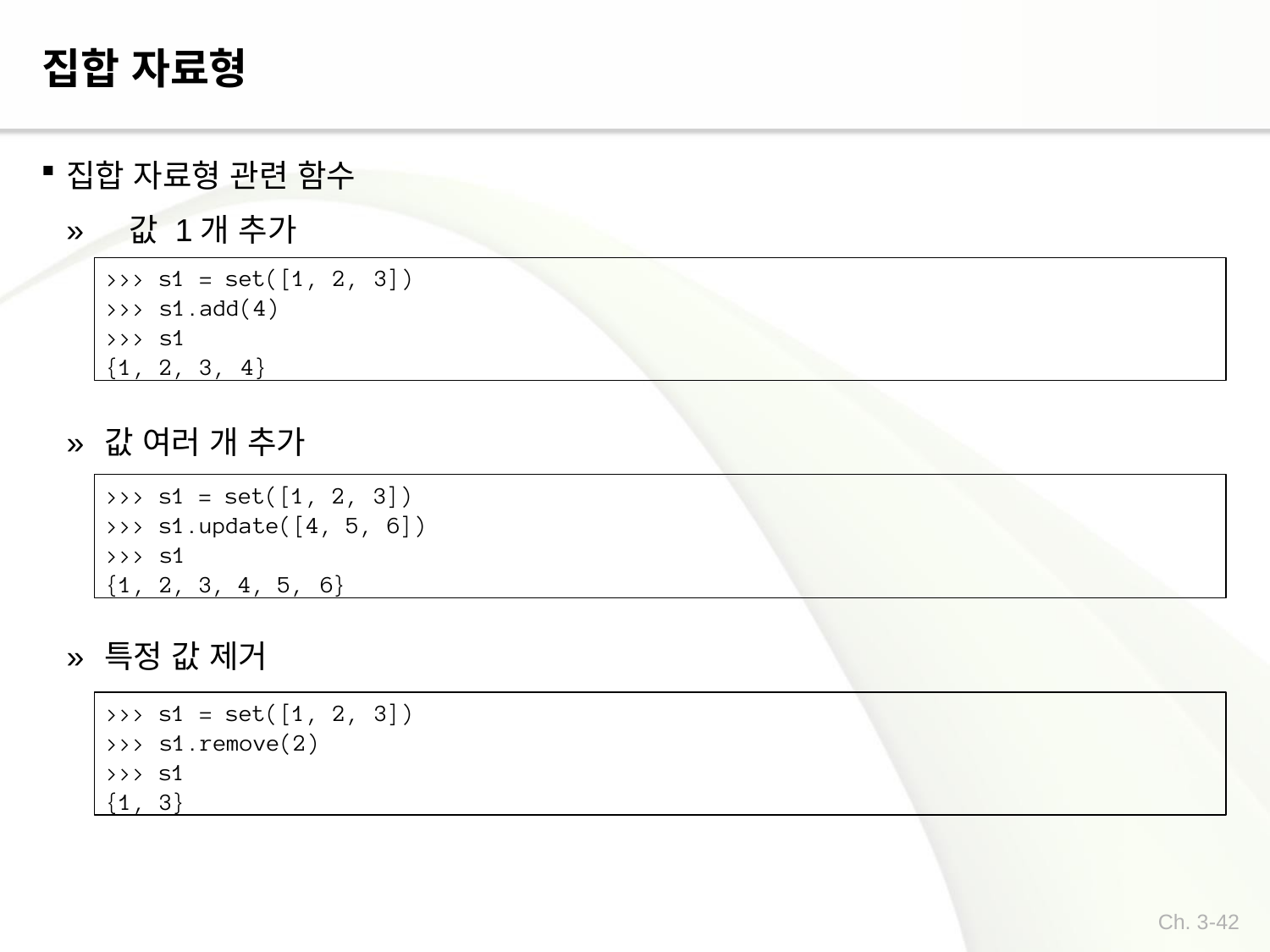

# 집합 자료형
집합 자료형 관련 함수
»	값 1개 추가
>>> s1 = set([1, 2, 3])
>>> s1.add(4)
>>> s1
{1, 2, 3, 4}
»	값 여러 개 추가
>>> s1 = set([1, 2, 3])
>>> s1.update([4, 5, 6])
>>> s1
{1, 2, 3, 4, 5, 6}
»	특정 값 제거
>>> s1 = set([1, 2, 3])
>>> s1.remove(2)
>>> s1
{1, 3}
Ch. 3-42